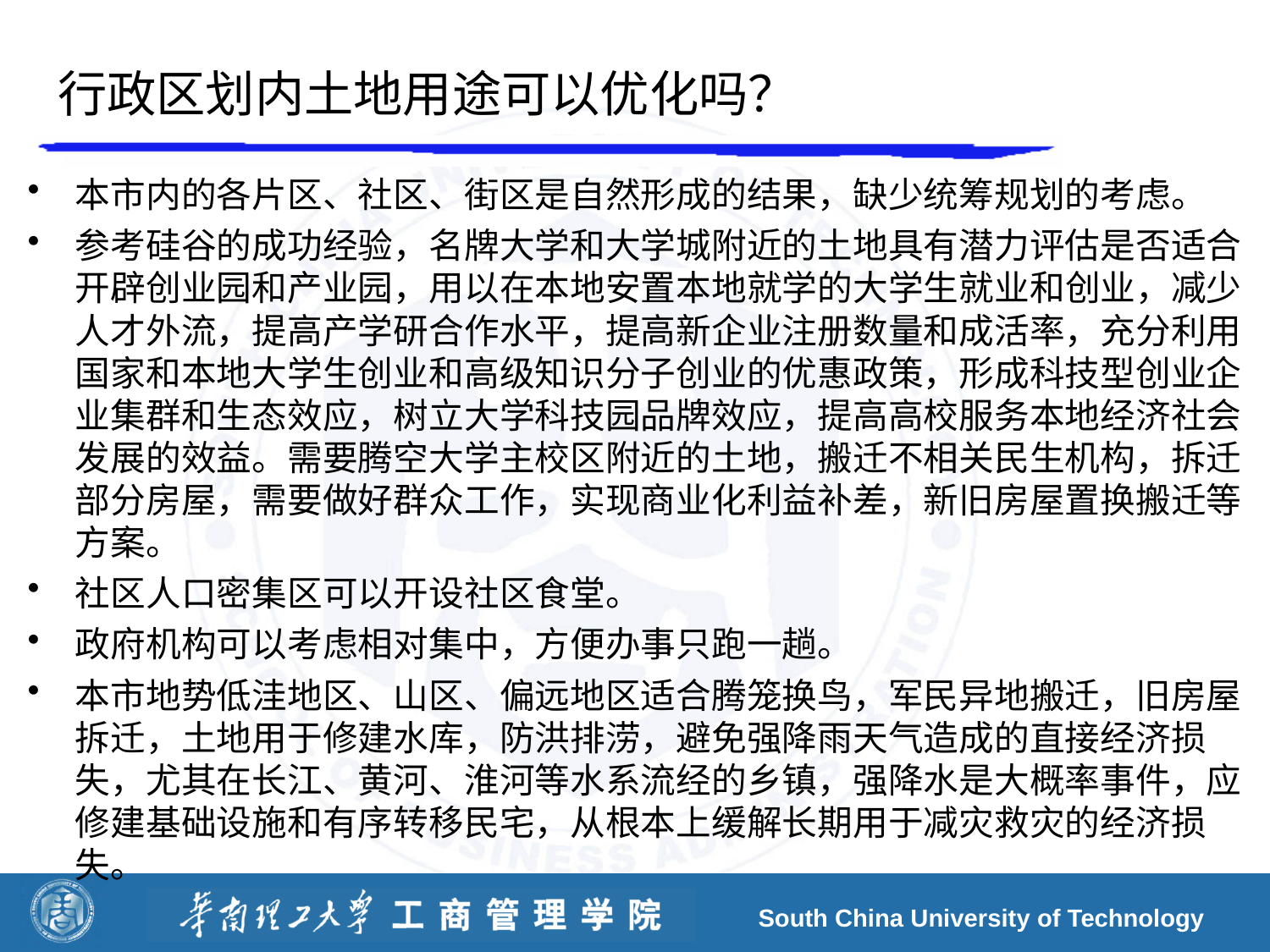

# 行政区划内土地用途可以优化吗？
本市内的各片区、社区、街区是自然形成的结果，缺少统筹规划的考虑。
参考硅谷的成功经验，名牌大学和大学城附近的土地具有潜力评估是否适合开辟创业园和产业园，用以在本地安置本地就学的大学生就业和创业，减少人才外流，提高产学研合作水平，提高新企业注册数量和成活率，充分利用国家和本地大学生创业和高级知识分子创业的优惠政策，形成科技型创业企业集群和生态效应，树立大学科技园品牌效应，提高高校服务本地经济社会发展的效益。需要腾空大学主校区附近的土地，搬迁不相关民生机构，拆迁部分房屋，需要做好群众工作，实现商业化利益补差，新旧房屋置换搬迁等方案。
社区人口密集区可以开设社区食堂。
政府机构可以考虑相对集中，方便办事只跑一趟。
本市地势低洼地区、山区、偏远地区适合腾笼换鸟，军民异地搬迁，旧房屋拆迁，土地用于修建水库，防洪排涝，避免强降雨天气造成的直接经济损失，尤其在长江、黄河、淮河等水系流经的乡镇，强降水是大概率事件，应修建基础设施和有序转移民宅，从根本上缓解长期用于减灾救灾的经济损失。

South China University of Technology